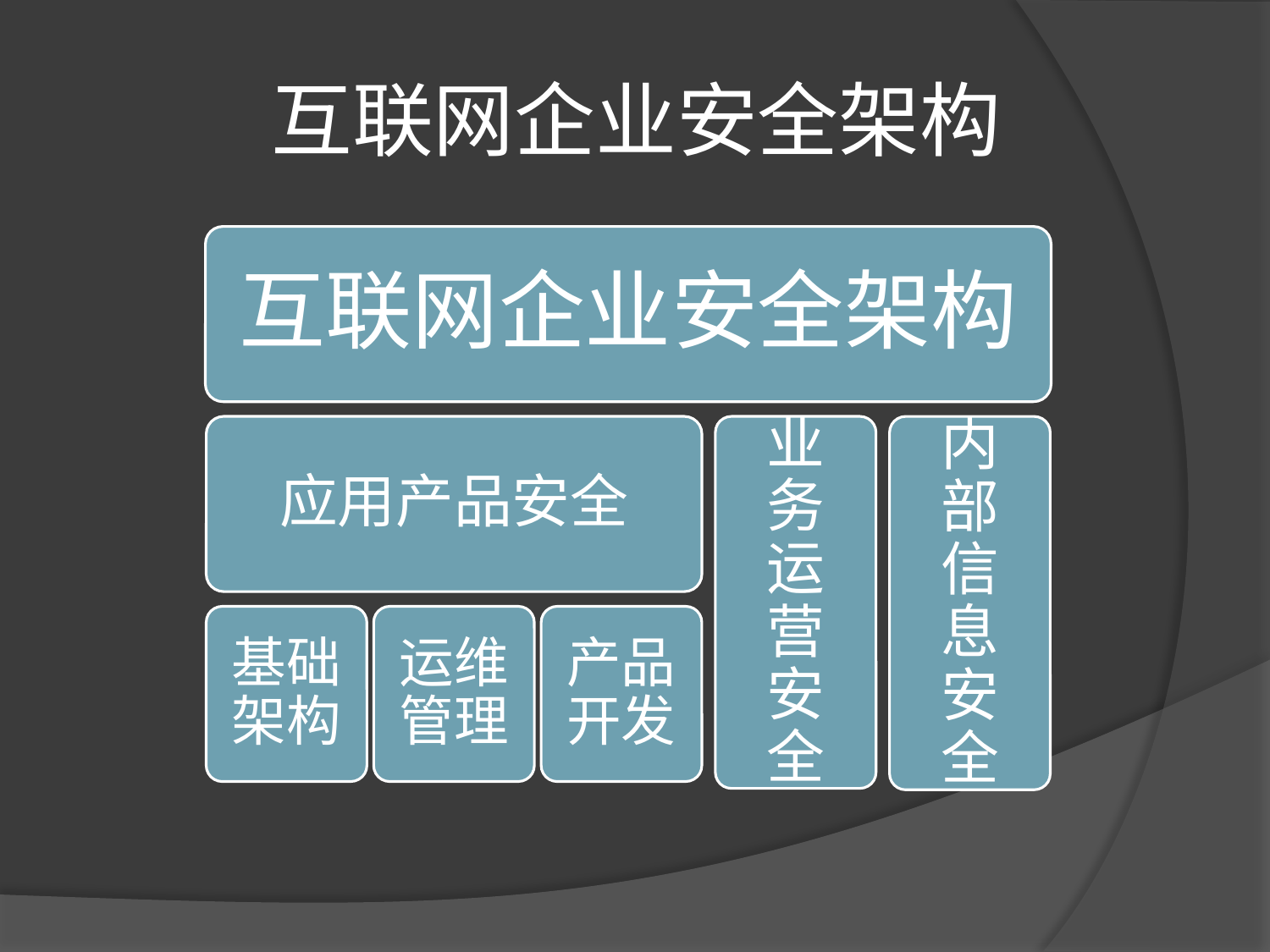

# 互联网企业安全架构

互联网企业安全架构
应用产品安全
基础架构
运维管理
产品开发
业务运营安全
内部信息安全